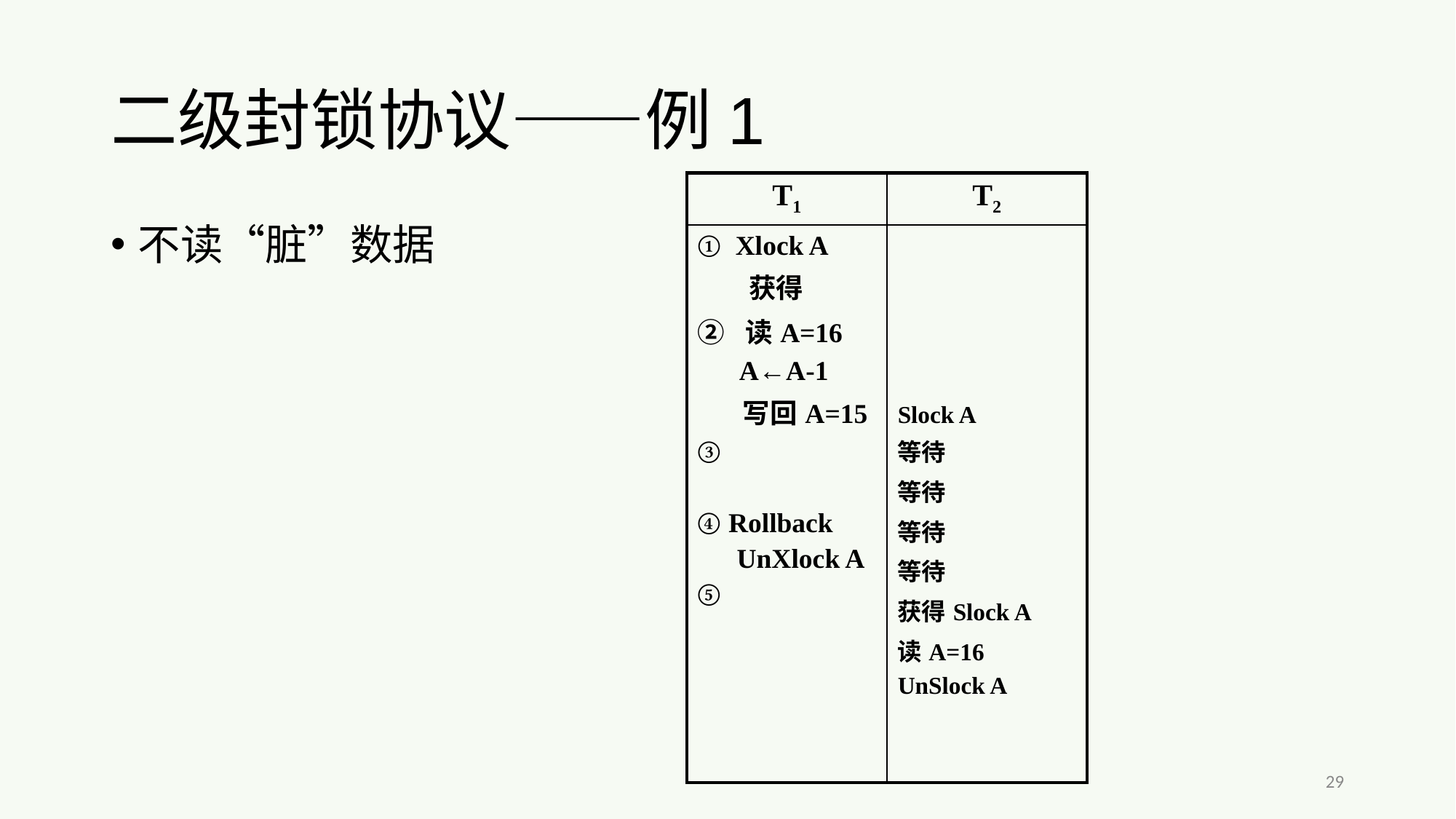

# 二级封锁协议——例1
| T1 | T2 |
| --- | --- |
| ①  Xlock A 获得 ②  读A=16   A←A-1 写回A=15 ③   ④ Rollback UnXlock A ⑤ | Slock A 等待 等待 等待 等待 获得Slock A 读A=16 UnSlock A |
不读“脏”数据

29